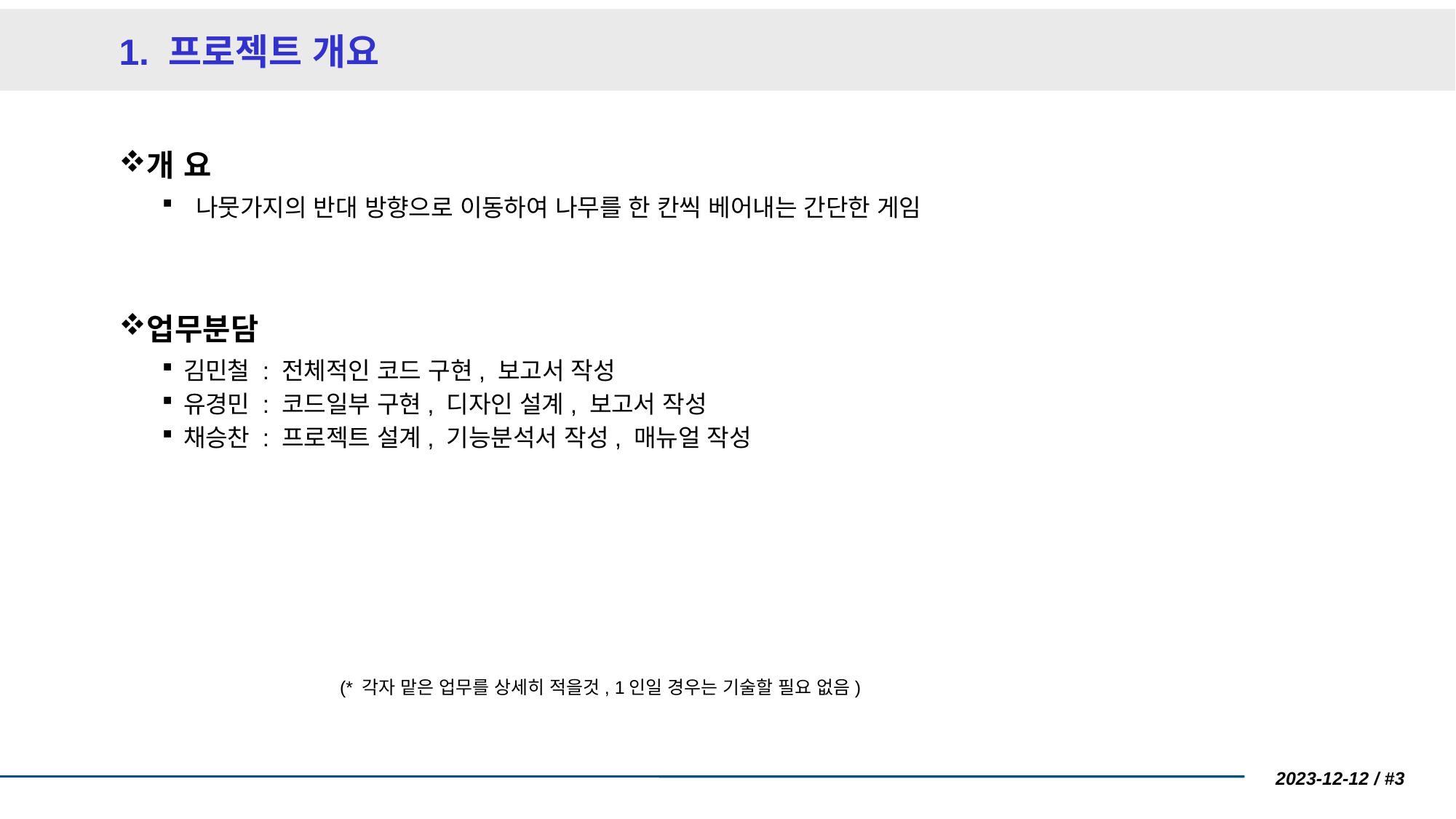

# 1. 프로젝트 개요
개 요
 나뭇가지의 반대 방향으로 이동하여 나무를 한 칸씩 베어내는 간단한 게임

업무분담
김민철 : 전체적인 코드 구현, 보고서 작성
유경민 : 코드일부 구현, 디자인 설계, 보고서 작성
채승찬 : 프로젝트 설계, 기능분석서 작성, 매뉴얼 작성

(* 각자 맡은 업무를 상세히 적을것, 1인일 경우는 기술할 필요 없음)